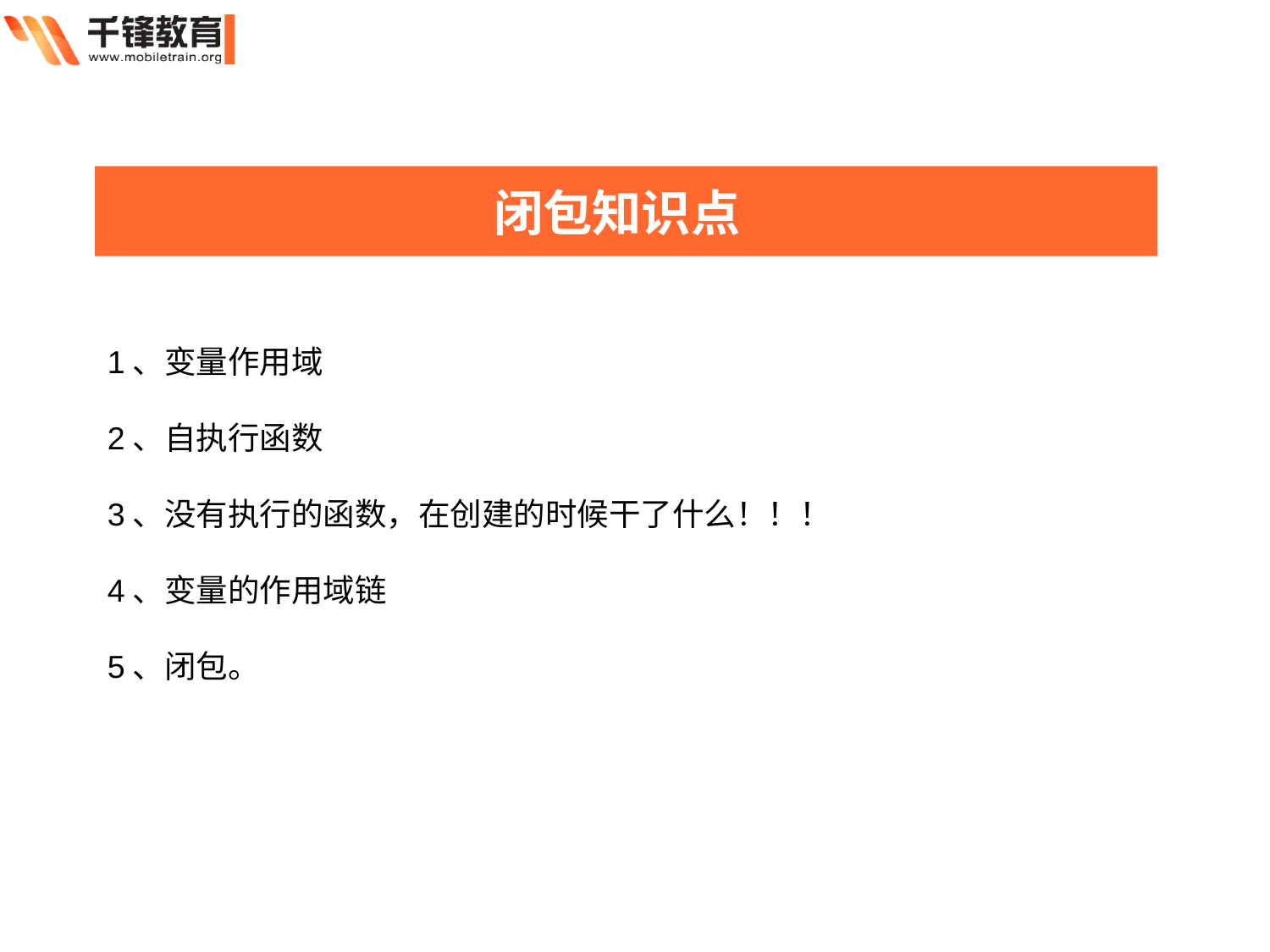

闭包知识点
1、变量作用域

2、自执行函数

3、没有执行的函数，在创建的时候干了什么！！！

4、变量的作用域链

5、闭包。